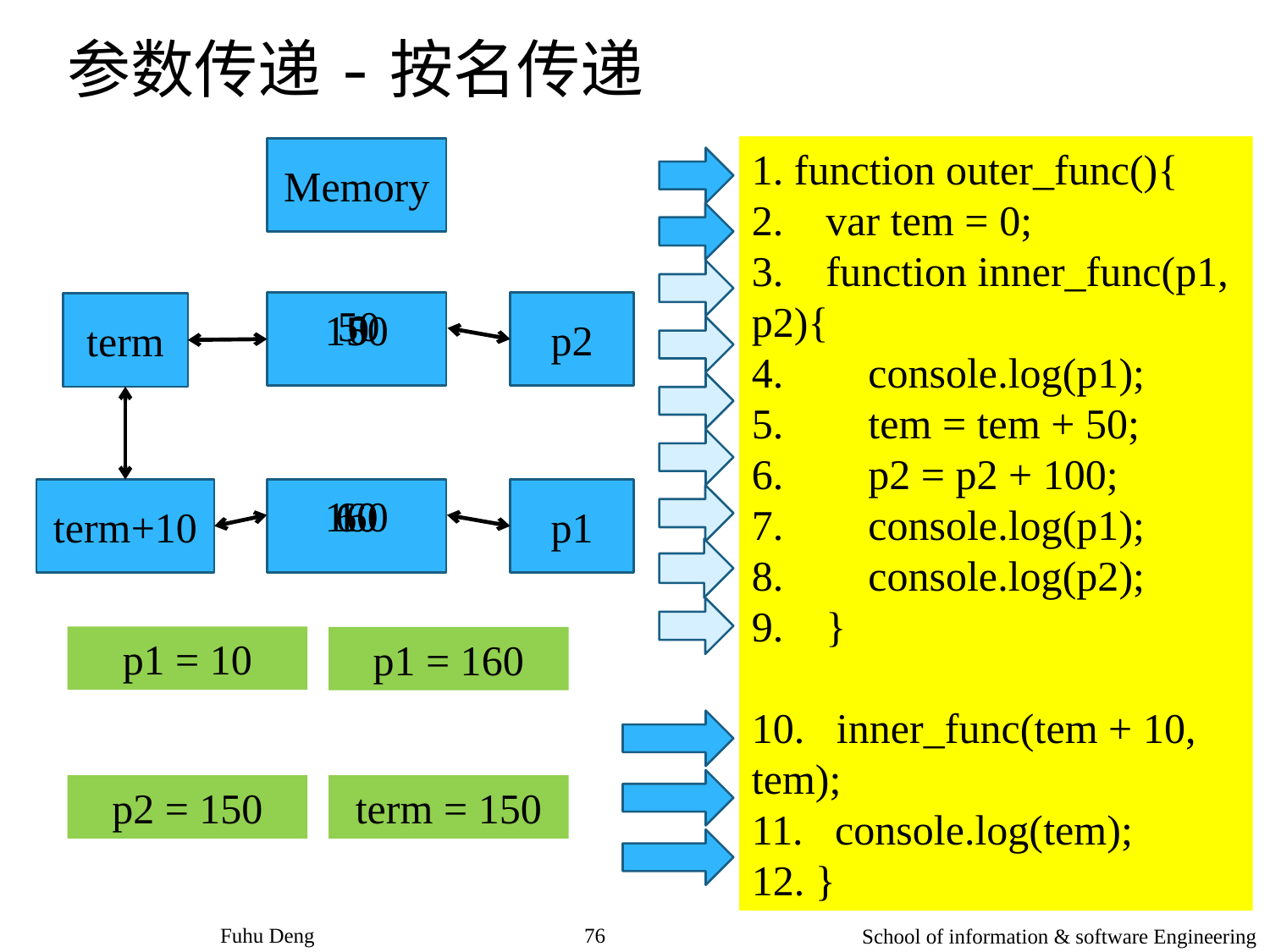

参数传递-按名传递
1. function outer_func(){
2.    var tem = 0;
3.    function inner_func(p1, p2){
4.        console.log(p1);
5.        tem = tem + 50;
6.        p2 = p2 + 100;
7.        console.log(p1);
8.        console.log(p2);
9.    }

10.   inner_func(tem + 10, tem);
11.   console.log(tem);
12. }
Memory

p2
term
50
0
150

p1
term+10

160
60
10

p1 = 10
p1 = 160

p2 = 150
term = 150

Fuhu Deng
76
School of information & software Engineering